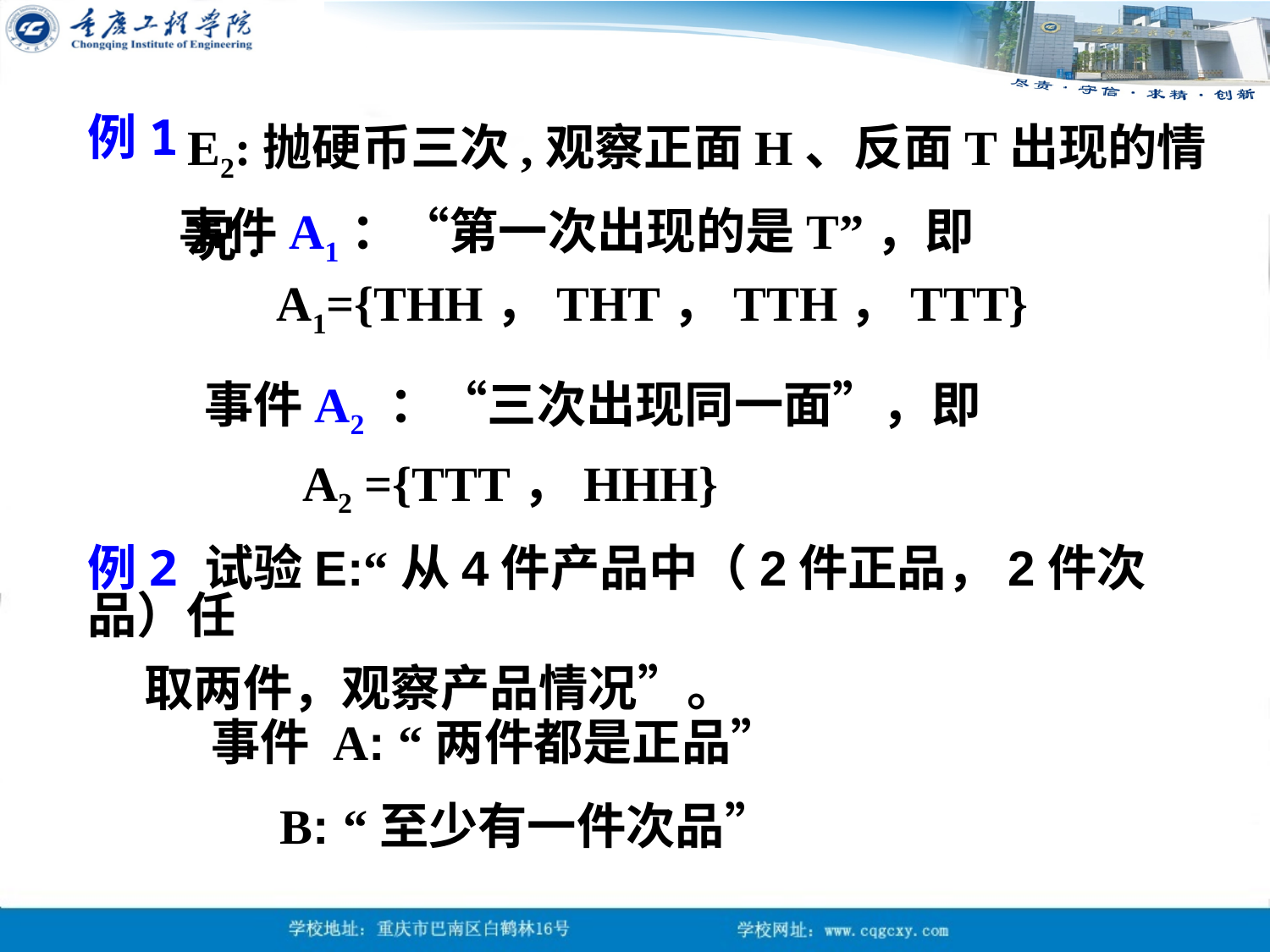

E2:抛硬币三次,观察正面H、反面T出现的情况.
例1
事件A1：“第一次出现的是T”，即
        A1={THH，THT，TTH，TTT}
事件A2 ：“三次出现同一面”，即
        A2 ={TTT，HHH}
例2 试验E:“从4件产品中（2件正品，2件次品）任
    取两件，观察产品情况”。
事件 A: “两件都是正品”
     B: “至少有一件次品”